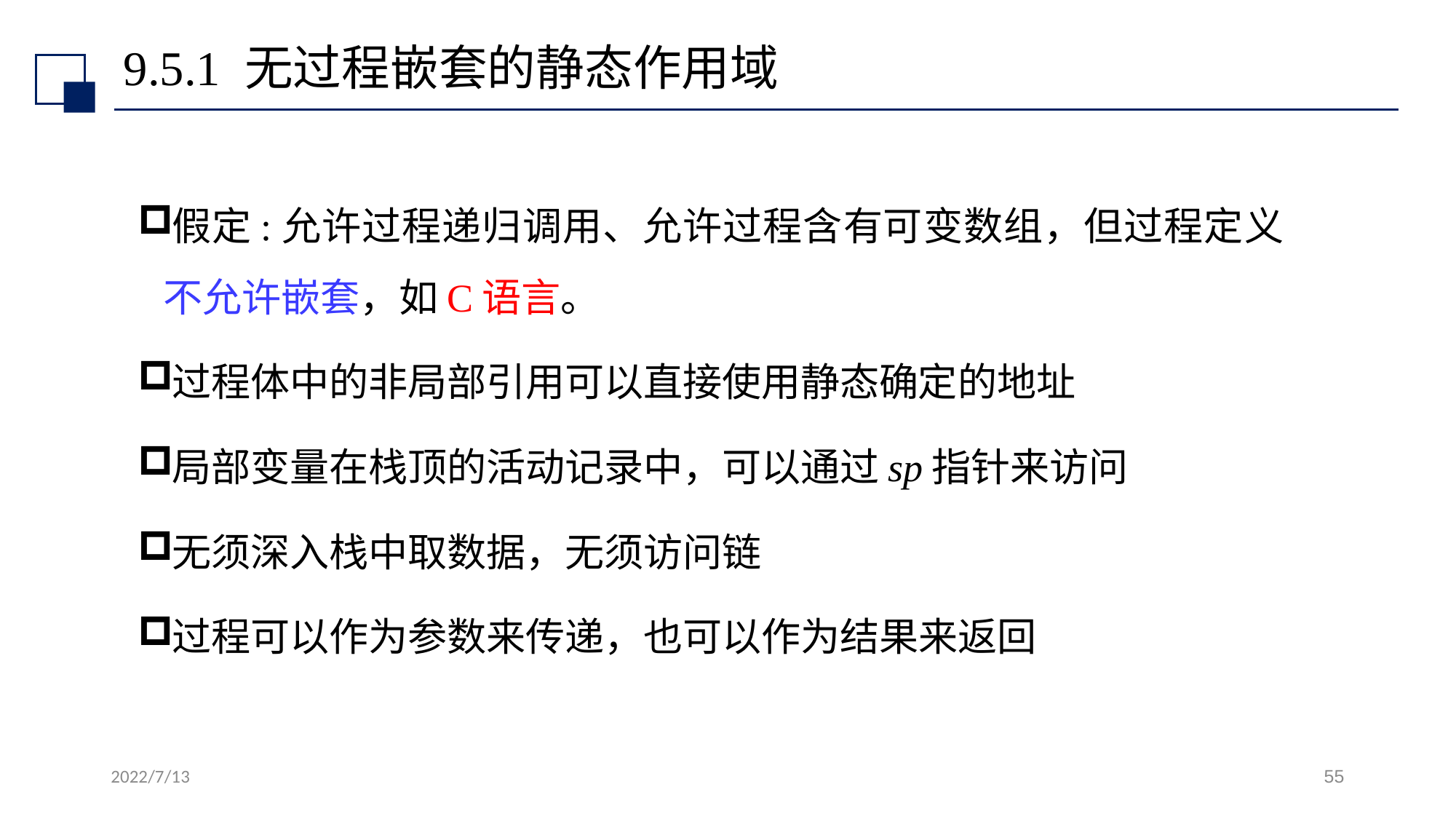

# 9.5.1 无过程嵌套的静态作用域
假定:允许过程递归调用、允许过程含有可变数组，但过程定义不允许嵌套，如C语言。
过程体中的非局部引用可以直接使用静态确定的地址
局部变量在栈顶的活动记录中，可以通过sp指针来访问
无须深入栈中取数据，无须访问链
过程可以作为参数来传递，也可以作为结果来返回
2022/7/13
55